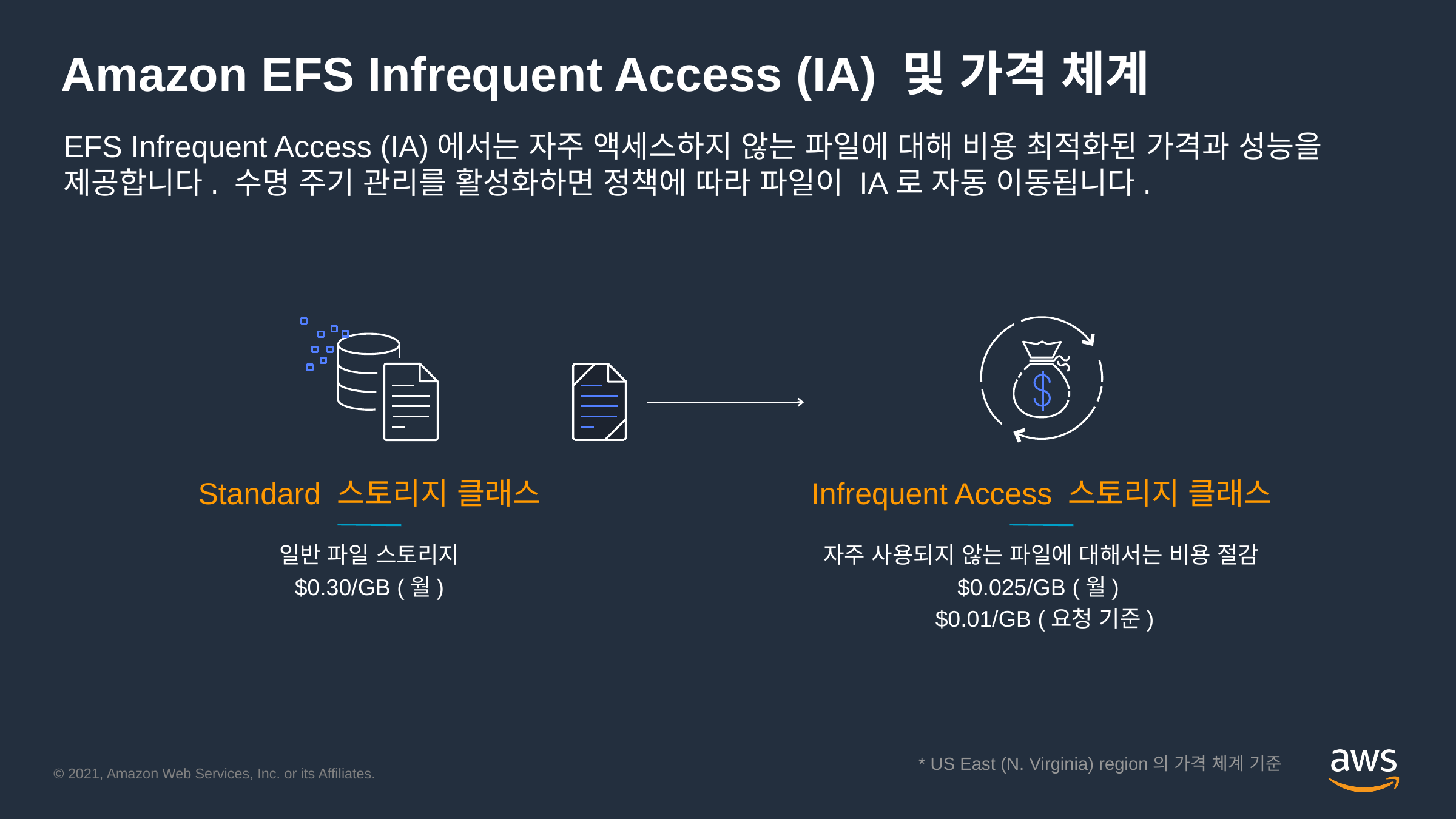

# Amazon EFS Infrequent Access (IA) 및 가격 체계
EFS Infrequent Access (IA)에서는 자주 액세스하지 않는 파일에 대해 비용 최적화된 가격과 성능을 제공합니다. 수명 주기 관리를 활성화하면 정책에 따라 파일이 IA로 자동 이동됩니다.

Standard 스토리지 클래스
일반 파일 스토리지
$0.30/GB (월)
Infrequent Access 스토리지 클래스
자주 사용되지 않는 파일에 대해서는 비용 절감
$0.025/GB (월)
 $0.01/GB (요청 기준)

* US East (N. Virginia) region의 가격 체계 기준